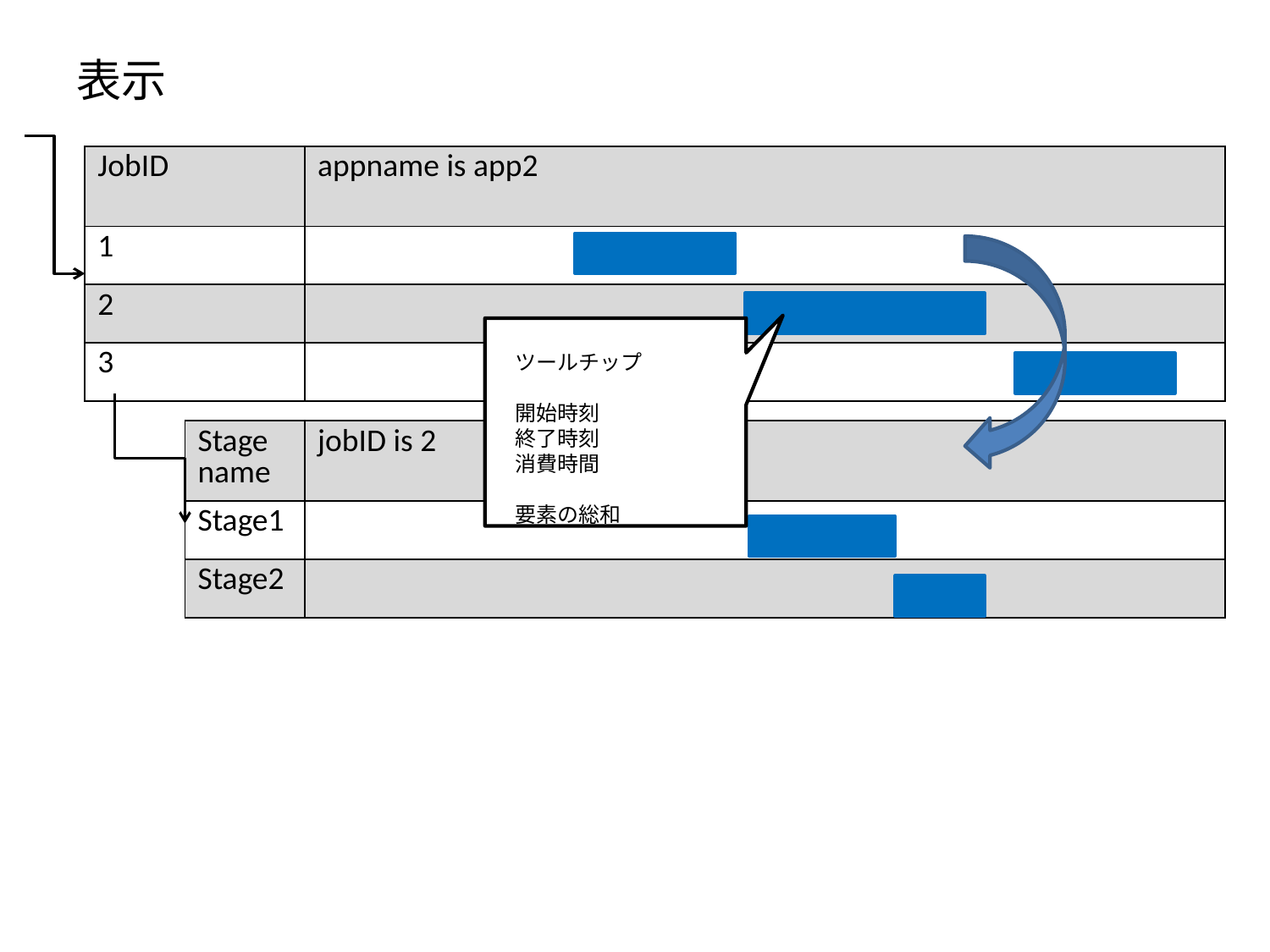

# 表示
| JobID | appname is app2 |
| --- | --- |
| 1 |  |
| 2 |  |
| 3 |  |

ツールチップ

開始時刻
終了時刻
消費時間

要素の総和

| Stage name | jobID is 2 |
| --- | --- |
| Stage1 |  |
| Stage2 |  |